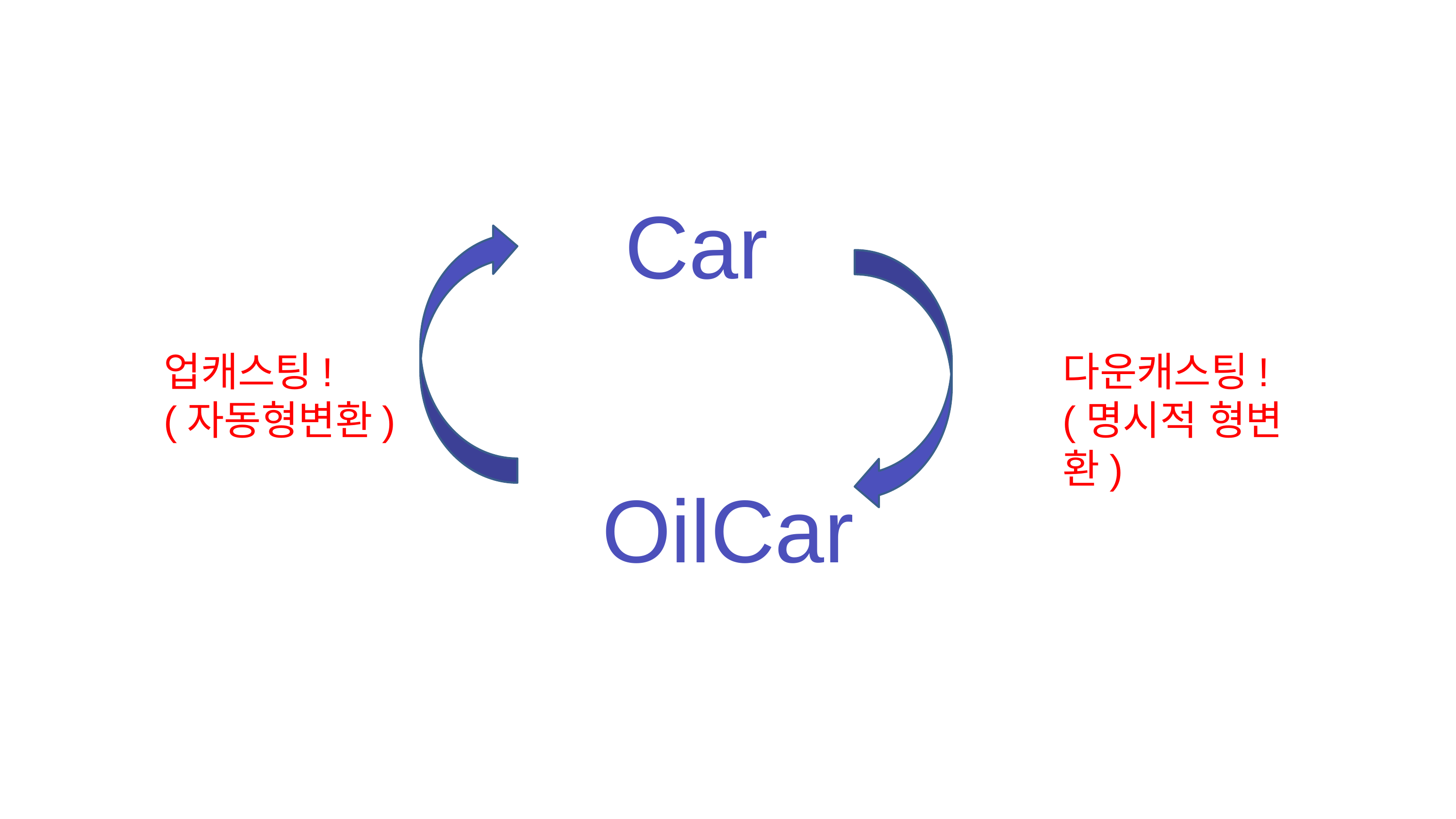

Car

다운캐스팅!
(명시적 형변환)
업캐스팅!
(자동형변환)
OilCar